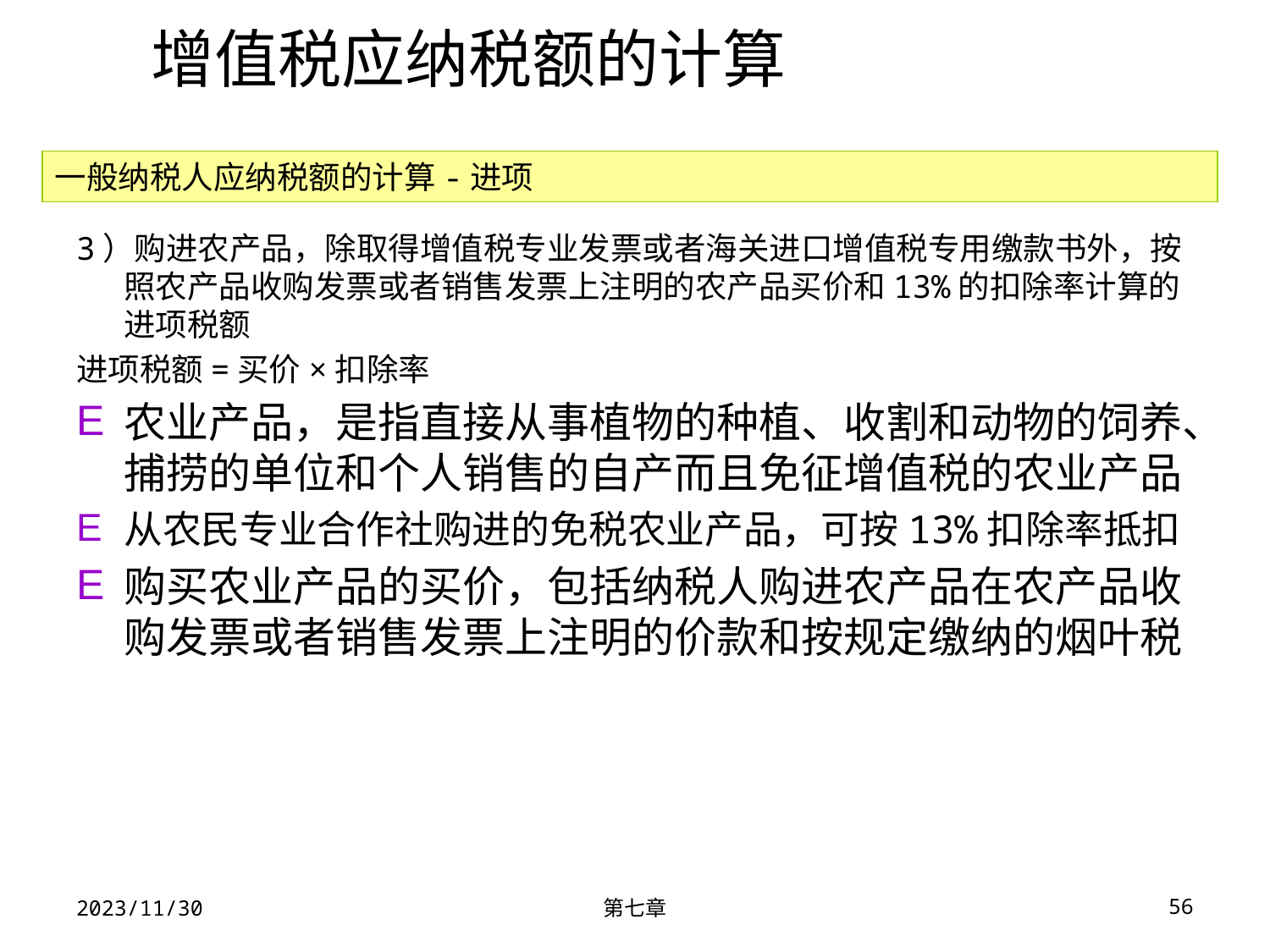

增值税应纳税额的计算
一般纳税人应纳税额的计算-进项
3）购进农产品，除取得增值税专业发票或者海关进口增值税专用缴款书外，按照农产品收购发票或者销售发票上注明的农产品买价和13%的扣除率计算的进项税额
进项税额=买价×扣除率
农业产品，是指直接从事植物的种植、收割和动物的饲养、捕捞的单位和个人销售的自产而且免征增值税的农业产品
从农民专业合作社购进的免税农业产品，可按13%扣除率抵扣
购买农业产品的买价，包括纳税人购进农产品在农产品收购发票或者销售发票上注明的价款和按规定缴纳的烟叶税
2023/11/30
第七章
56